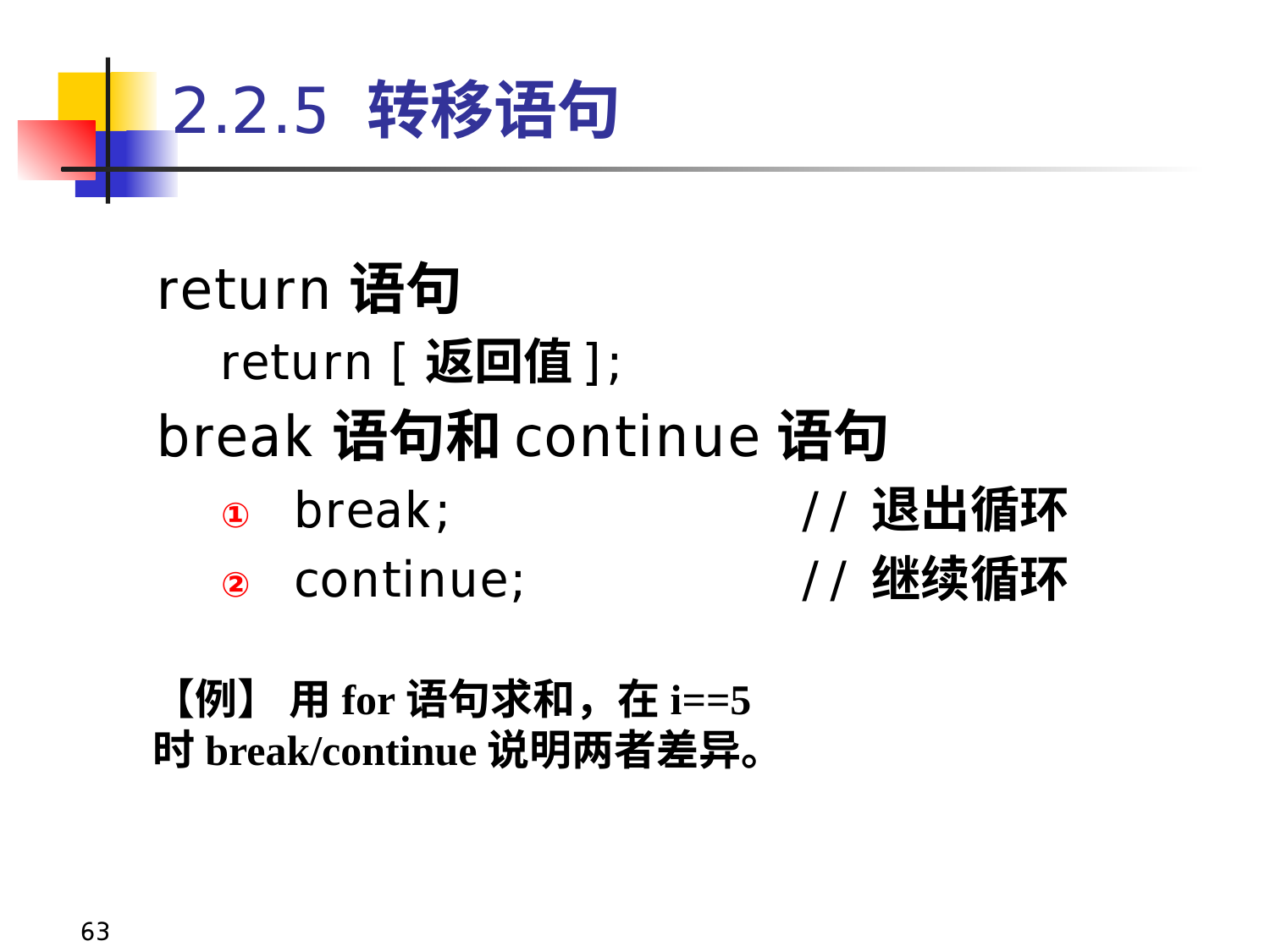

# 2.2.5 转移语句
return语句
return [返回值];
break语句和continue语句
break;              		//退出循环
continue;                  	//继续循环

【例】 用for语句求和，在i==5 时break/continue说明两者差异。
63